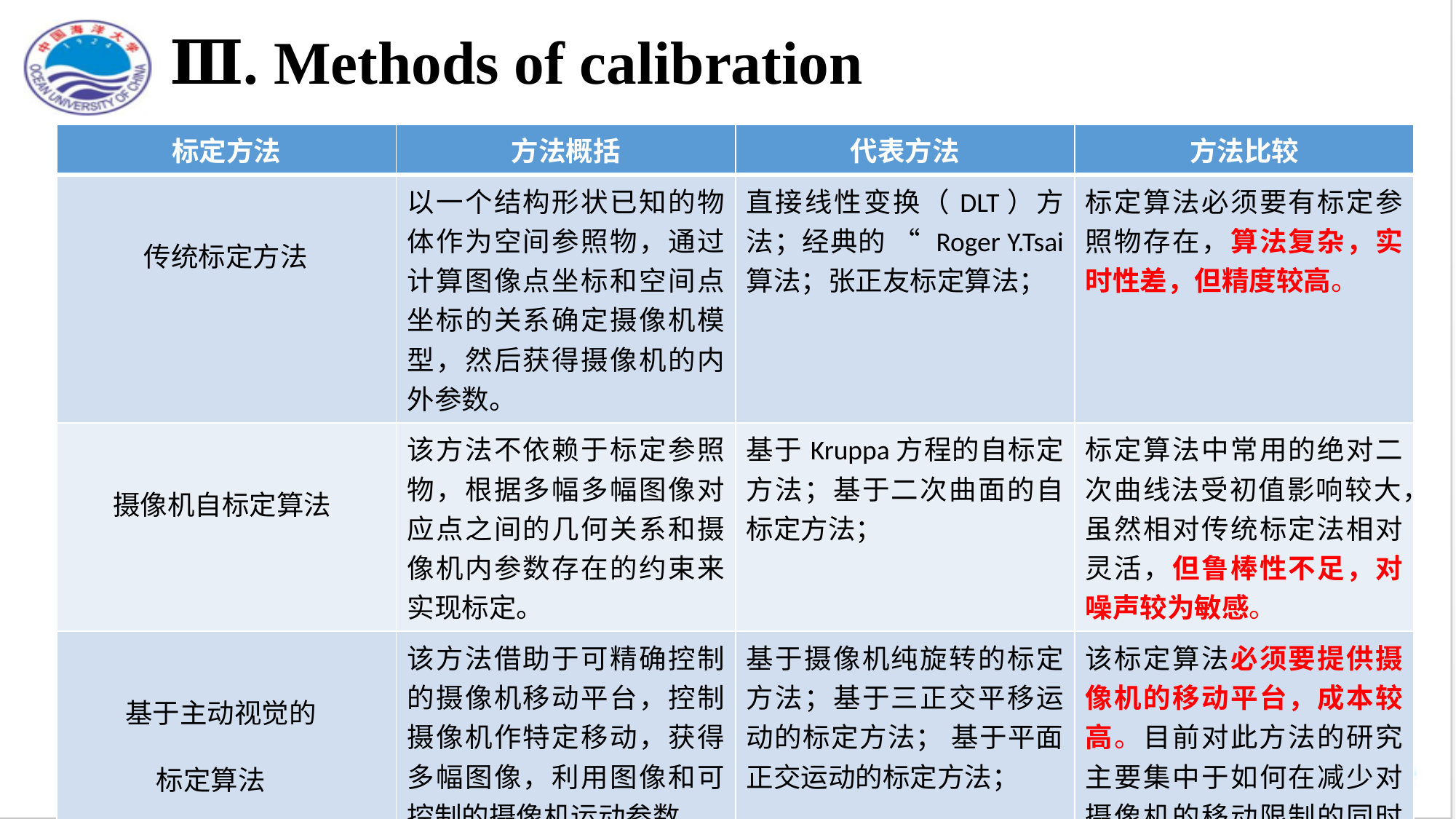

# Ⅲ. Methods of calibration
| 标定方法 | 方法概括 | 代表方法 | 方法比较 |
| --- | --- | --- | --- |
| 传统标定方法 | 以一个结构形状已知的物体作为空间参照物，通过计算图像点坐标和空间点坐标的关系确定摄像机模型，然后获得摄像机的内外参数。 | 直接线性变换（DLT）方法；经典的 “ Roger Y.Tsai 算法；张正友标定算法； | 标定算法必须要有标定参照物存在，算法复杂，实时性差，但精度较高。 |
| 摄像机自标定算法 | 该方法不依赖于标定参照物，根据多幅多幅图像对应点之间的几何关系和摄像机内参数存在的约束来实现标定。 | 基于Kruppa方程的自标定方法；基于二次曲面的自标定方法； | 标定算法中常用的绝对二次曲线法受初值影响较大，虽然相对传统标定法相对灵活，但鲁棒性不足，对噪声较为敏感。 |
| 基于主动视觉的 标定算法 | 该方法借助于可精确控制的摄像机移动平台，控制摄像机作特定移动，获得多幅图像，利用图像和可控制的摄像机运动参数 来确定摄像机的内参和外参。 | 基于摄像机纯旋转的标定方法；基于三正交平移运动的标定方法； 基于平面正交运动的标定方法； | 该标定算法必须要提供摄像机的移动平台，成本较高。目前对此方法的研究主要集中于如何在减少对摄像机的移动限制的同时仍能线性的求解摄像机的参数。 |